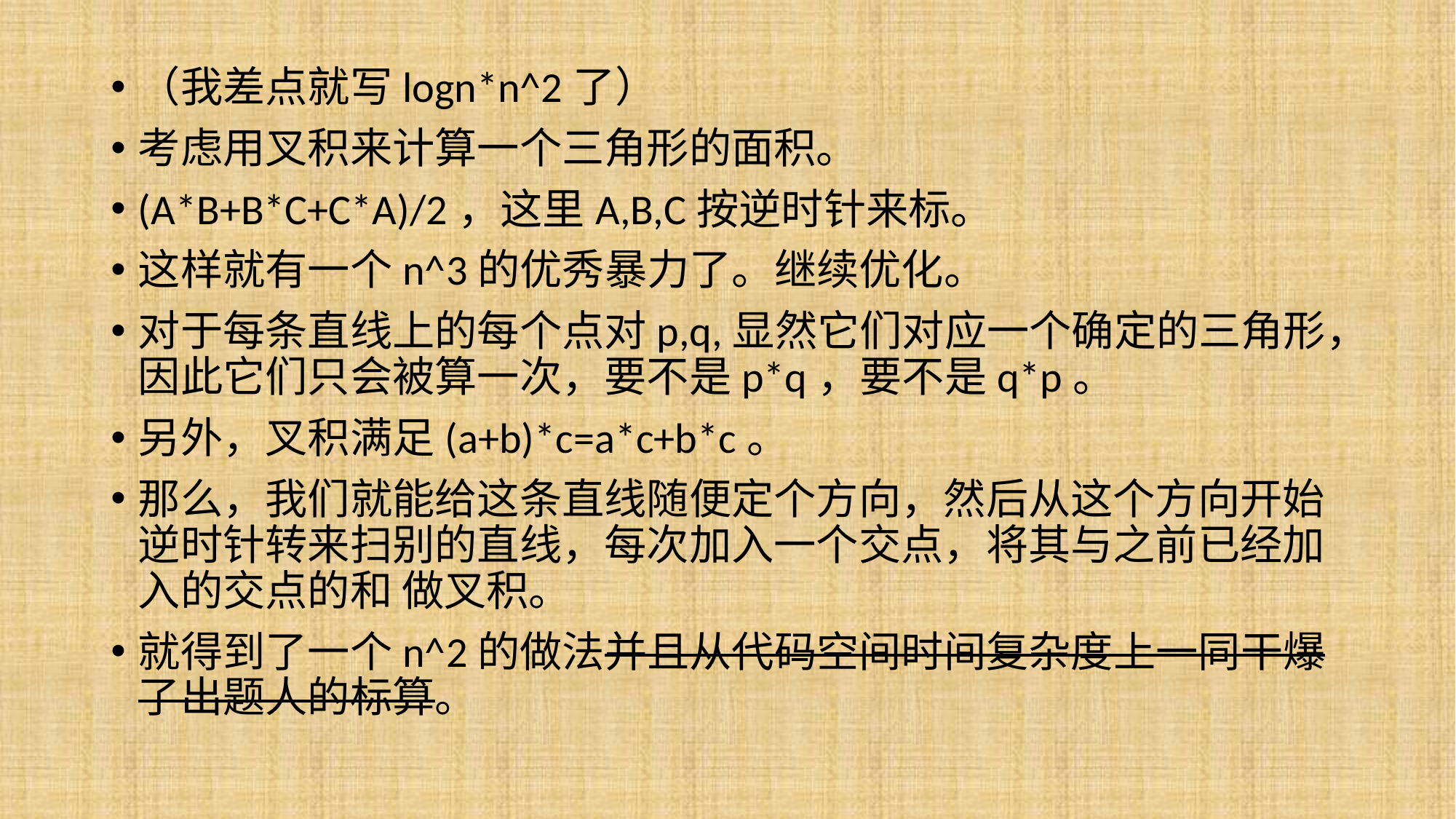

（我差点就写logn*n^2了）
考虑用叉积来计算一个三角形的面积。
(A*B+B*C+C*A)/2，这里A,B,C按逆时针来标。
这样就有一个n^3的优秀暴力了。继续优化。
对于每条直线上的每个点对p,q,显然它们对应一个确定的三角形，因此它们只会被算一次，要不是p*q，要不是q*p。
另外，叉积满足(a+b)*c=a*c+b*c。
那么，我们就能给这条直线随便定个方向，然后从这个方向开始逆时针转来扫别的直线，每次加入一个交点，将其与之前已经加入的交点的和 做叉积。
就得到了一个n^2的做法并且从代码空间时间复杂度上一同干爆了出题人的标算。